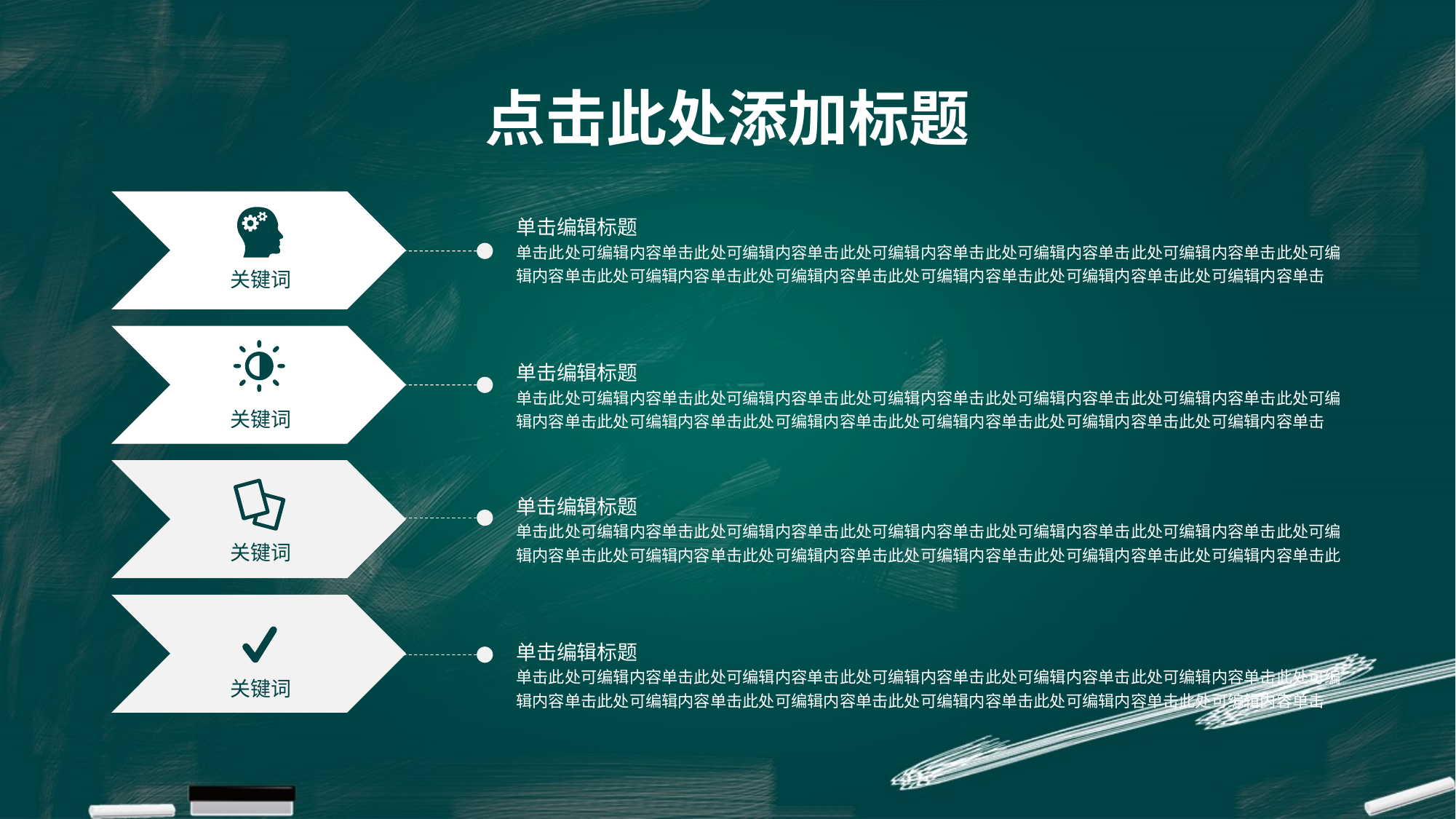

点击此处添加标题

单击编辑标题
单击此处可编辑内容单击此处可编辑内容单击此处可编辑内容单击此处可编辑内容单击此处可编辑内容单击此处可编辑内容单击此处可编辑内容单击此处可编辑内容单击此处可编辑内容单击此处可编辑内容单击此处可编辑内容单击

关键词

关键词
单击编辑标题
单击此处可编辑内容单击此处可编辑内容单击此处可编辑内容单击此处可编辑内容单击此处可编辑内容单击此处可编辑内容单击此处可编辑内容单击此处可编辑内容单击此处可编辑内容单击此处可编辑内容单击此处可编辑内容单击

关键词
单击编辑标题
单击此处可编辑内容单击此处可编辑内容单击此处可编辑内容单击此处可编辑内容单击此处可编辑内容单击此处可编辑内容单击此处可编辑内容单击此处可编辑内容单击此处可编辑内容单击此处可编辑内容单击此处可编辑内容单击此

关键词
单击编辑标题
单击此处可编辑内容单击此处可编辑内容单击此处可编辑内容单击此处可编辑内容单击此处可编辑内容单击此处可编辑内容单击此处可编辑内容单击此处可编辑内容单击此处可编辑内容单击此处可编辑内容单击此处可编辑内容单击